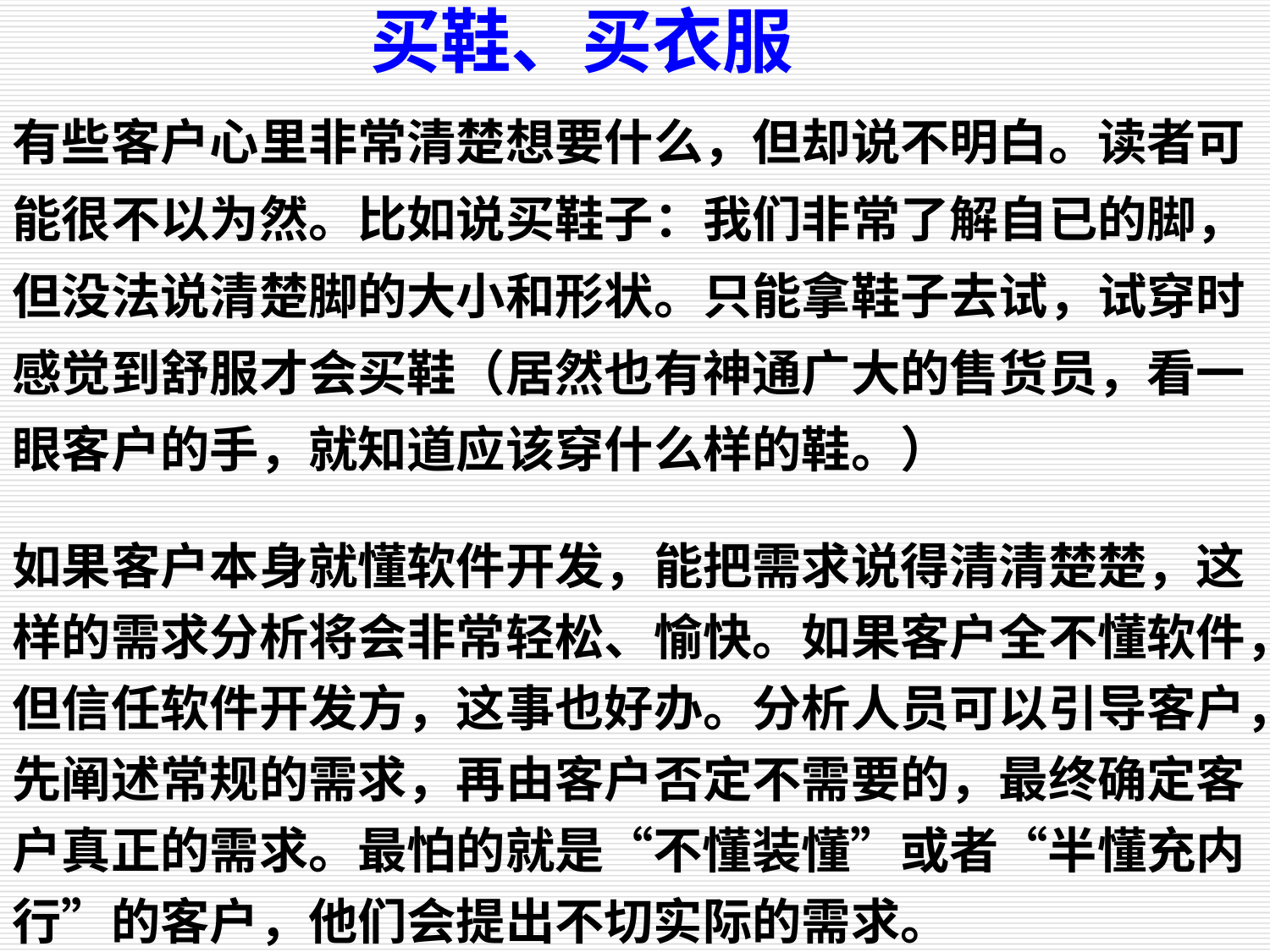

买鞋、买衣服
有些客户心里非常清楚想要什么，但却说不明白。读者可能很不以为然。比如说买鞋子：我们非常了解自已的脚，但没法说清楚脚的大小和形状。只能拿鞋子去试，试穿时感觉到舒服才会买鞋（居然也有神通广大的售货员，看一眼客户的手，就知道应该穿什么样的鞋。）
如果客户本身就懂软件开发，能把需求说得清清楚楚，这样的需求分析将会非常轻松、愉快。如果客户全不懂软件，但信任软件开发方，这事也好办。分析人员可以引导客户，先阐述常规的需求，再由客户否定不需要的，最终确定客户真正的需求。最怕的就是“不懂装懂”或者“半懂充内行”的客户，他们会提出不切实际的需求。